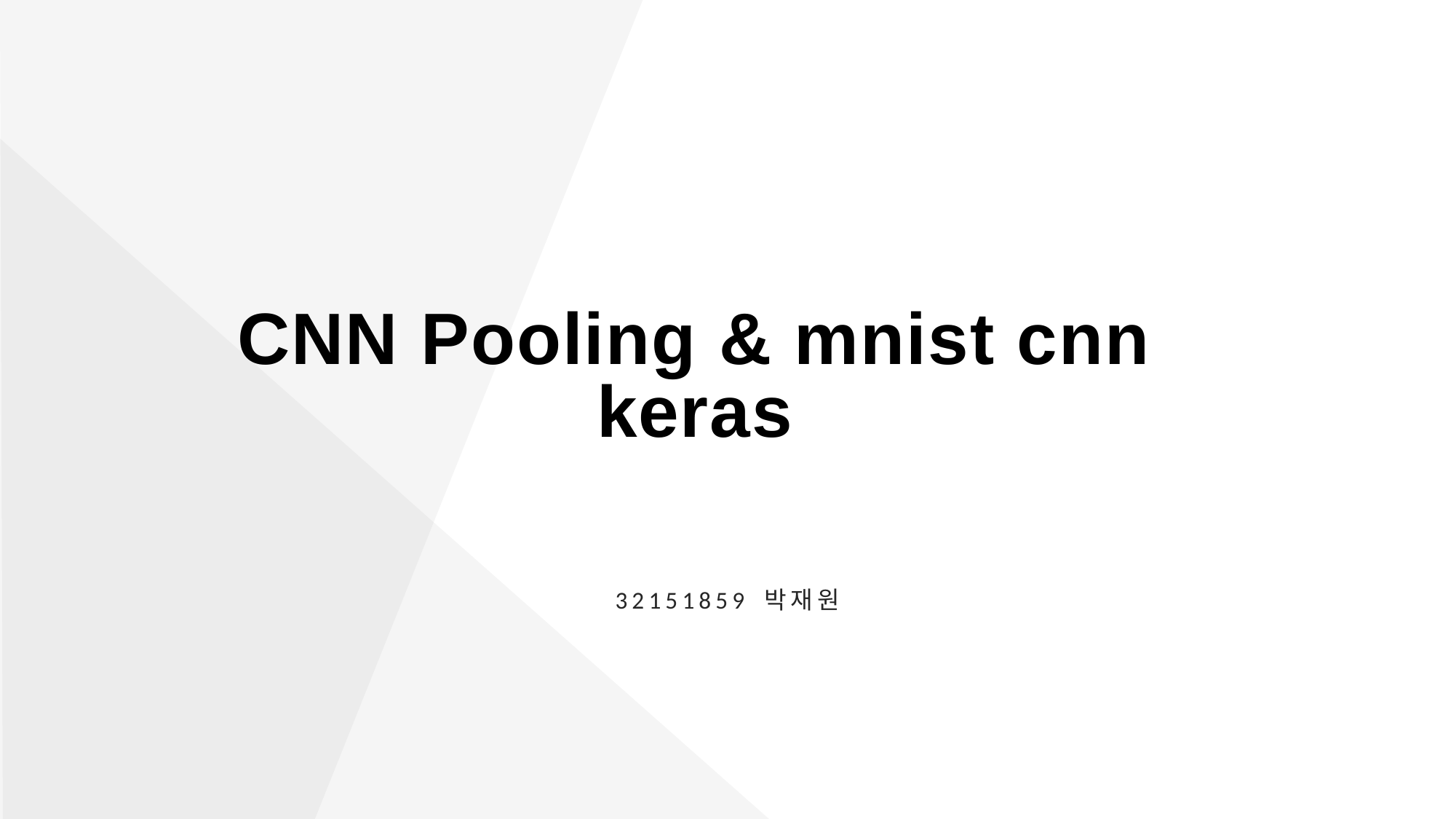

CNN Pooling & mnist cnn keras
32151859 박재원